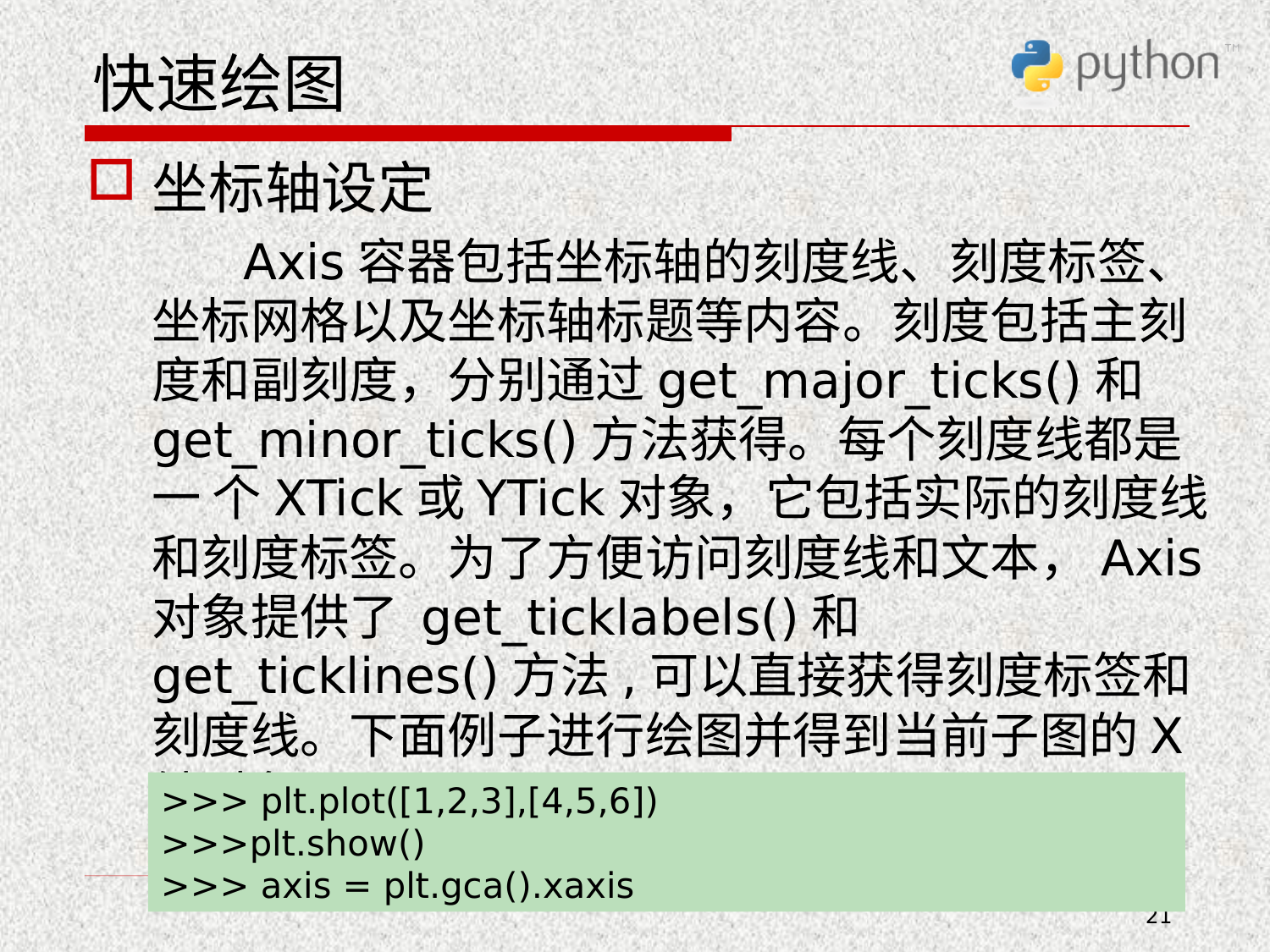

# 快速绘图
坐标轴设定
          Axis容器包括坐标轴的刻度线、刻度标签、坐标网格以及坐标轴标题等内容。刻度包括主刻度和副刻度，分别通过get_major_ticks()和get_minor_ticks()方法获得。每个刻度线都是一 个XTick或YTick对象，它包括实际的刻度线和刻度标签。为了方便访问刻度线和文本，Axis 对象提供了 get_ticklabels()和get_ticklines()方法,可以直接获得刻度标签和刻度线。下面例子进行绘图并得到当前子图的X轴对象axis:
>>> plt.plot([1,2,3],[4,5,6])
>>>plt.show()
>>> axis = plt.gca().xaxis
21